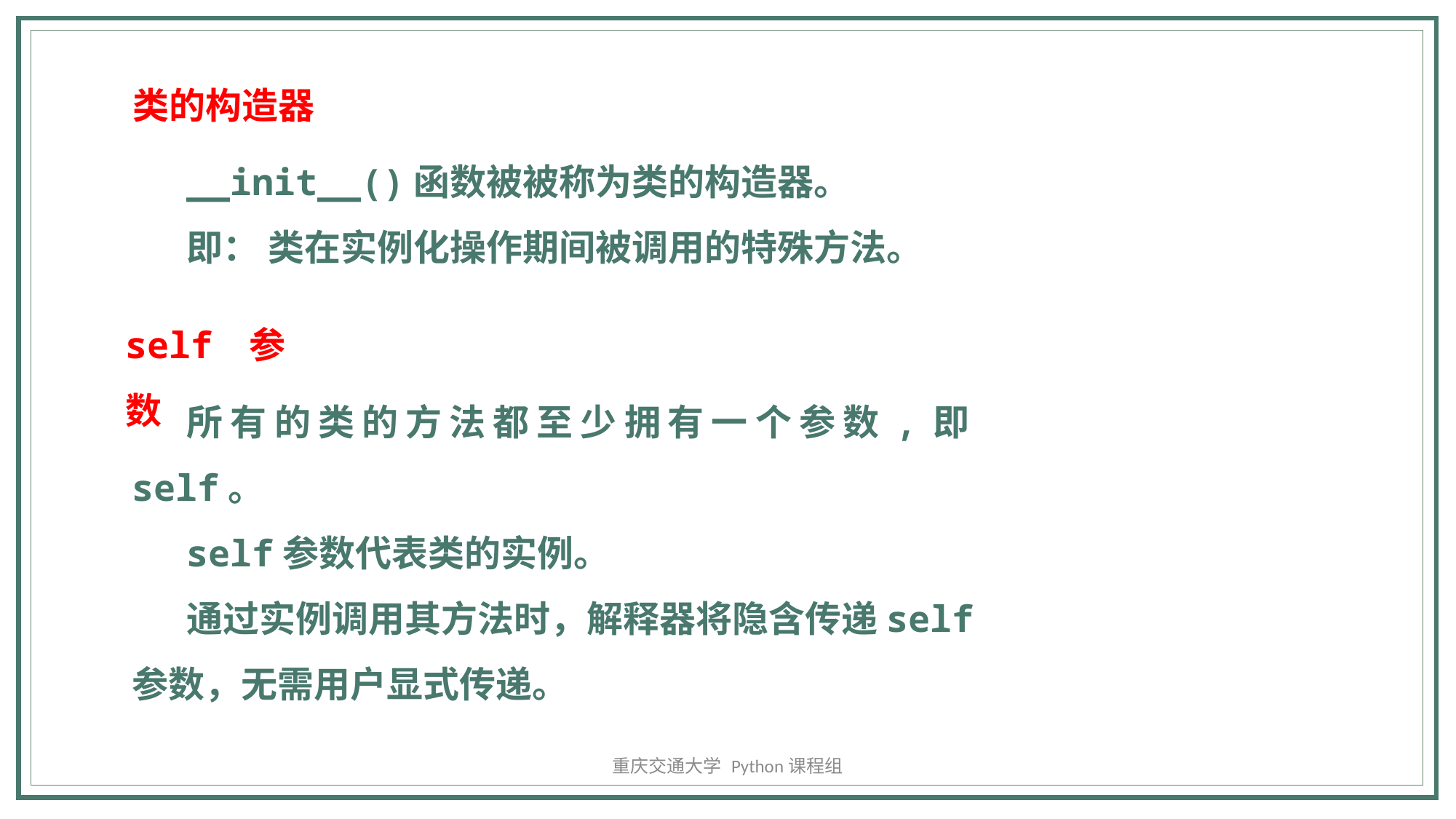

类的构造器
__init__()函数被被称为类的构造器。
即： 类在实例化操作期间被调用的特殊方法。
self参数
所有的类的方法都至少拥有一个参数,即self。
self参数代表类的实例。
通过实例调用其方法时，解释器将隐含传递self参数，无需用户显式传递。
重庆交通大学 Python课程组